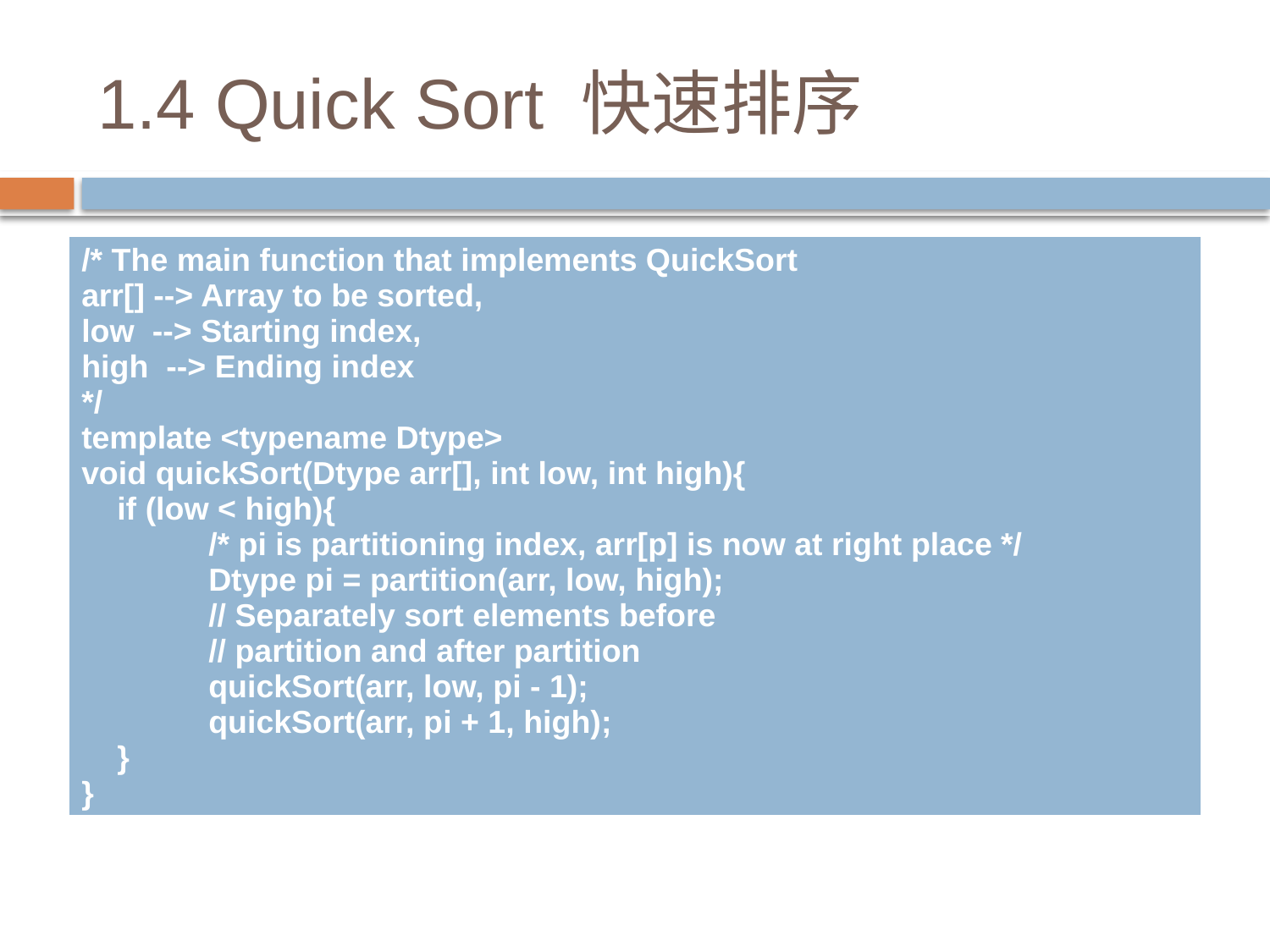

# 1.4 Quick Sort 快速排序
| /\* The main function that implements QuickSort arr[] --> Array to be sorted, low --> Starting index, high --> Ending index \*/ template <typename Dtype> void quickSort(Dtype arr[], int low, int high){ if (low < high){ /\* pi is partitioning index, arr[p] is now at right place \*/ Dtype pi = partition(arr, low, high); // Separately sort elements before // partition and after partition quickSort(arr, low, pi - 1); quickSort(arr, pi + 1, high); } } |
| --- |